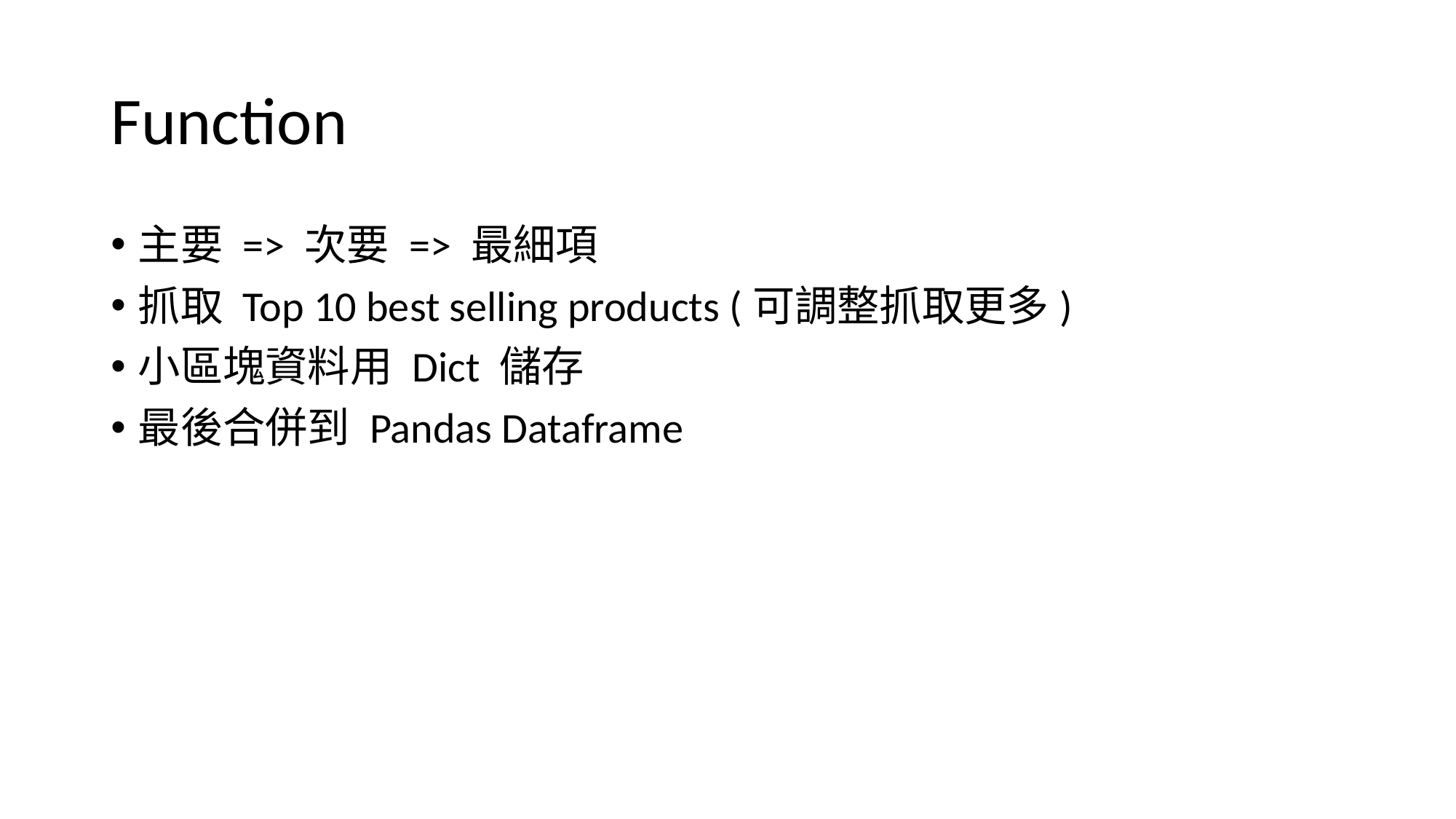

# Function
主要 => 次要 => 最細項
抓取 Top 10 best selling products (可調整抓取更多)
小區塊資料用 Dict 儲存
最後合併到 Pandas Dataframe